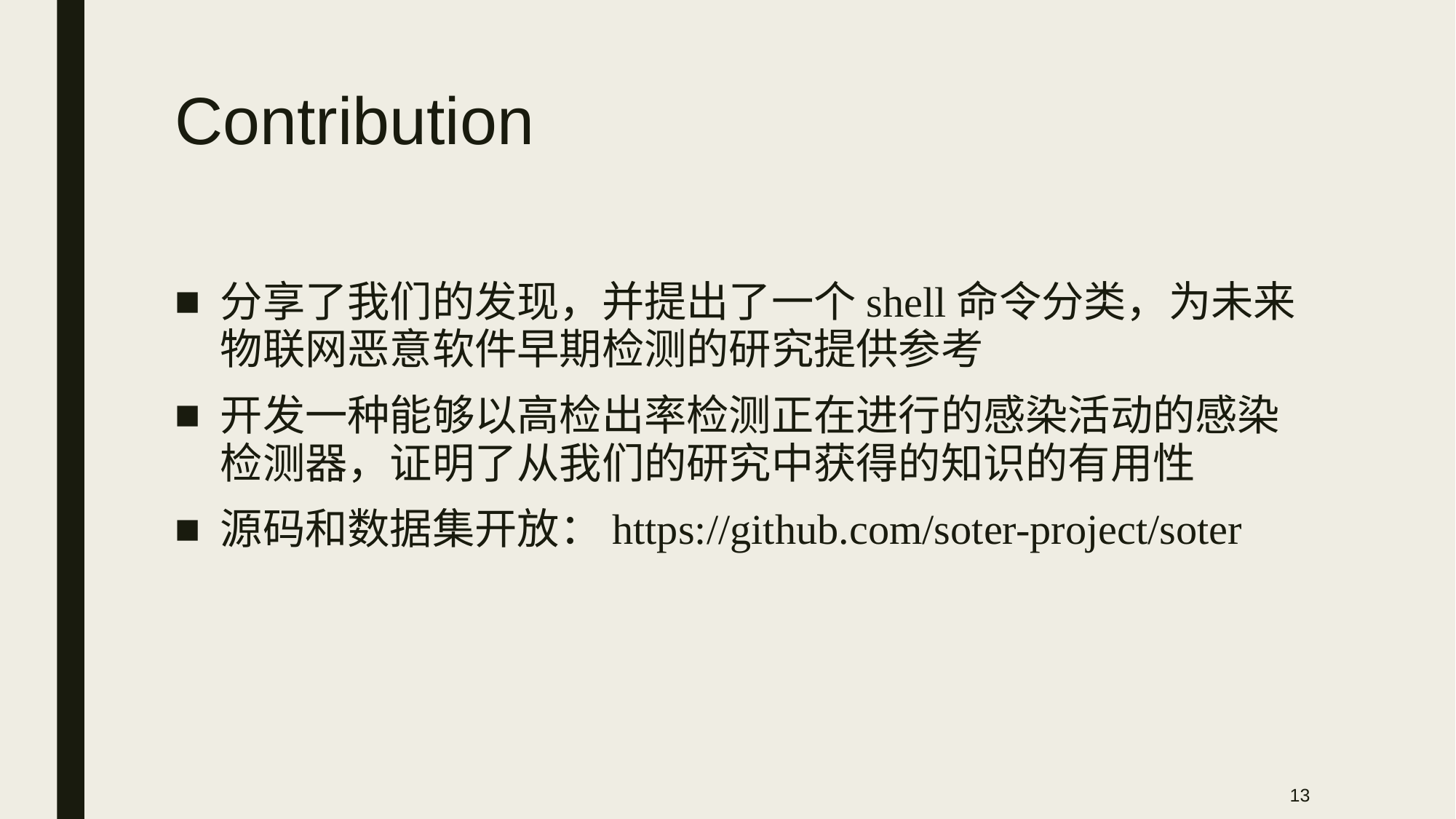

# Contribution
分享了我们的发现，并提出了一个shell命令分类，为未来物联网恶意软件早期检测的研究提供参考
开发一种能够以高检出率检测正在进行的感染活动的感染检测器，证明了从我们的研究中获得的知识的有用性
源码和数据集开放：https://github.com/soter-project/soter
13